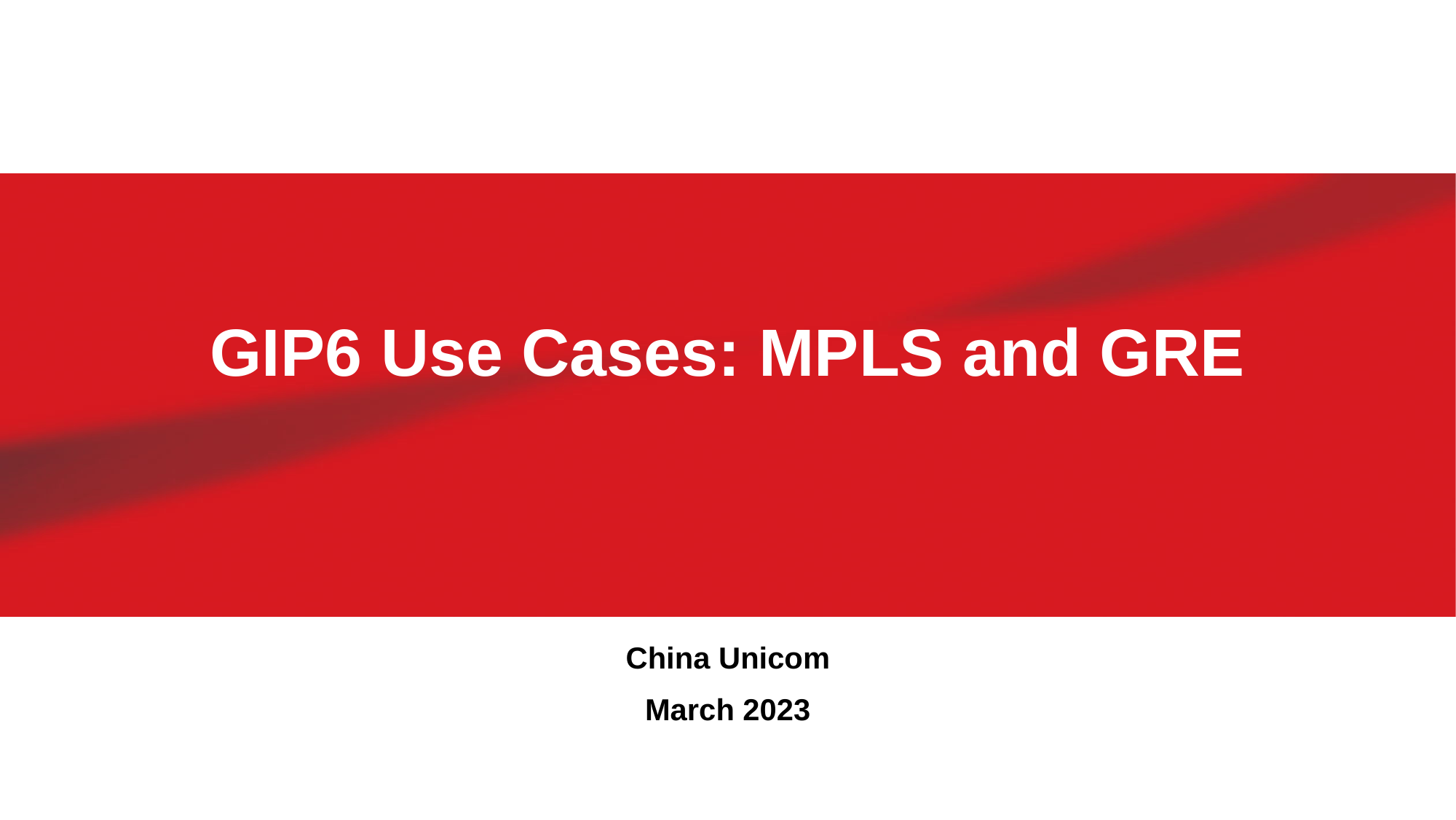

# GIP6 Use Cases: MPLS and GRE
China Unicom
March 2023
研院 未来网络研究部